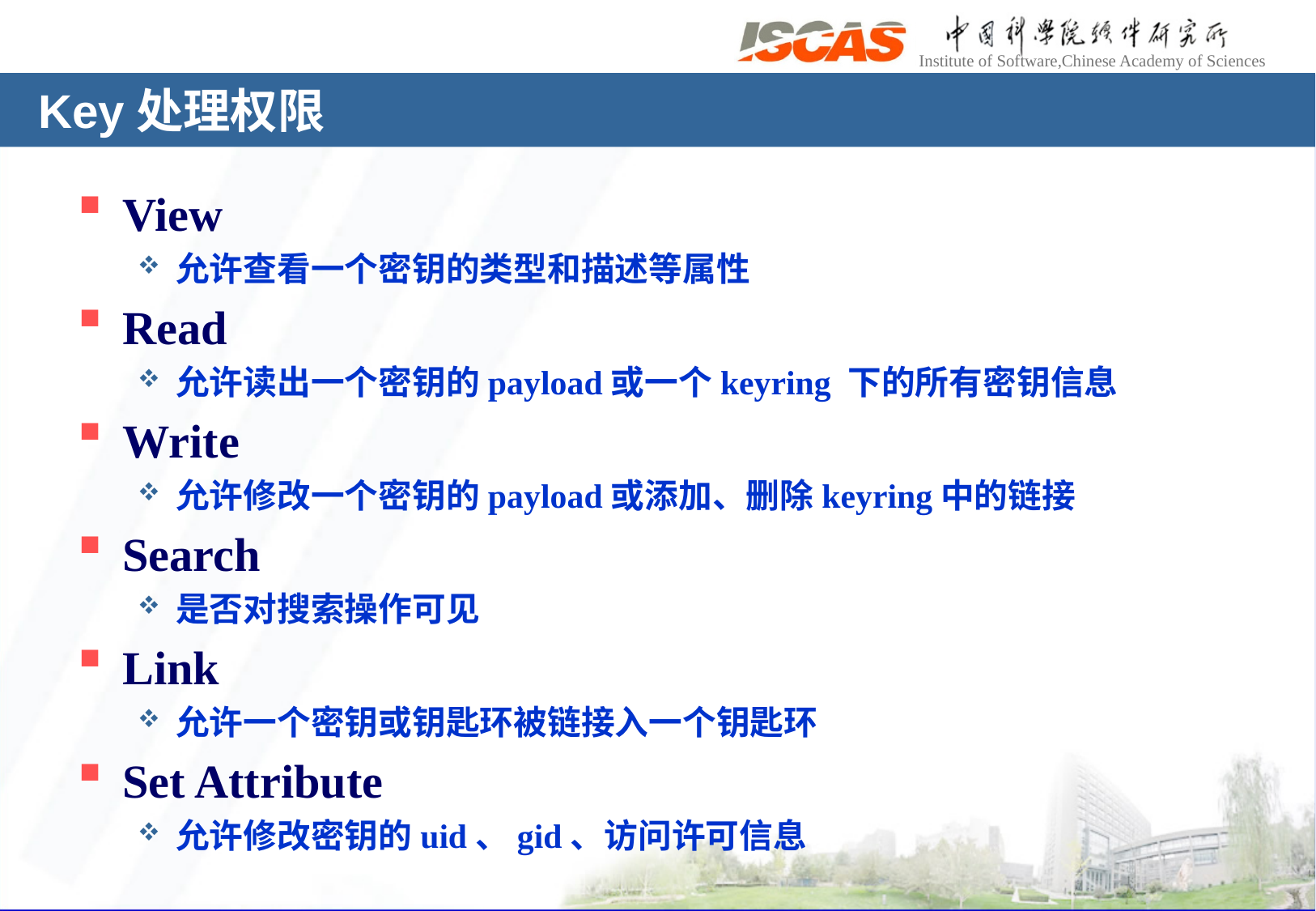

# Key处理权限
View
允许查看一个密钥的类型和描述等属性
Read
允许读出一个密钥的payload或一个keyring 下的所有密钥信息
Write
允许修改一个密钥的payload或添加、删除keyring中的链接
Search
是否对搜索操作可见
Link
允许一个密钥或钥匙环被链接入一个钥匙环
Set Attribute
允许修改密钥的uid、gid、访问许可信息